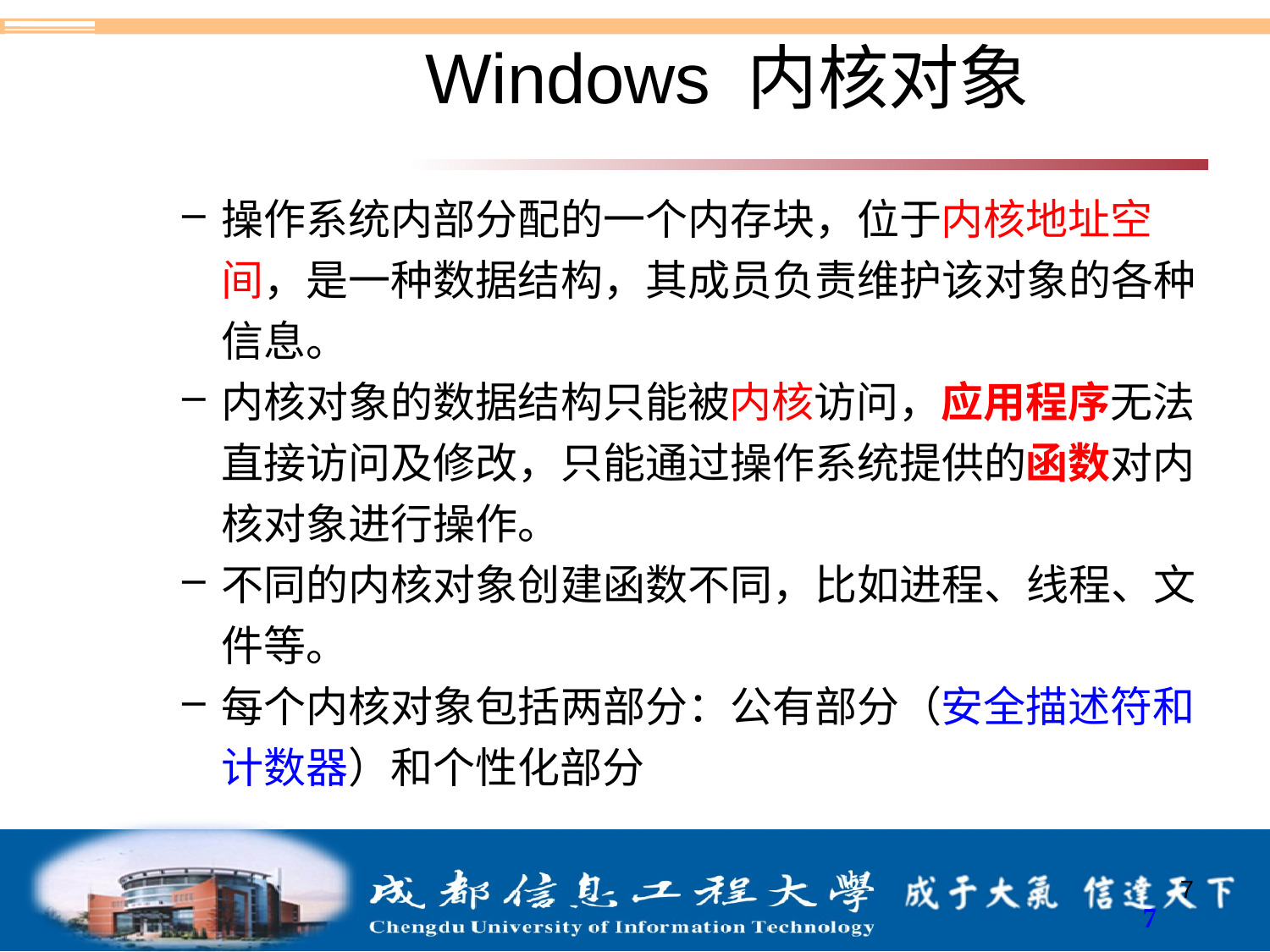

# Windows 内核对象
操作系统内部分配的一个内存块，位于内核地址空间，是一种数据结构，其成员负责维护该对象的各种信息。
内核对象的数据结构只能被内核访问，应用程序无法直接访问及修改，只能通过操作系统提供的函数对内核对象进行操作。
不同的内核对象创建函数不同，比如进程、线程、文件等。
每个内核对象包括两部分：公有部分（安全描述符和计数器）和个性化部分